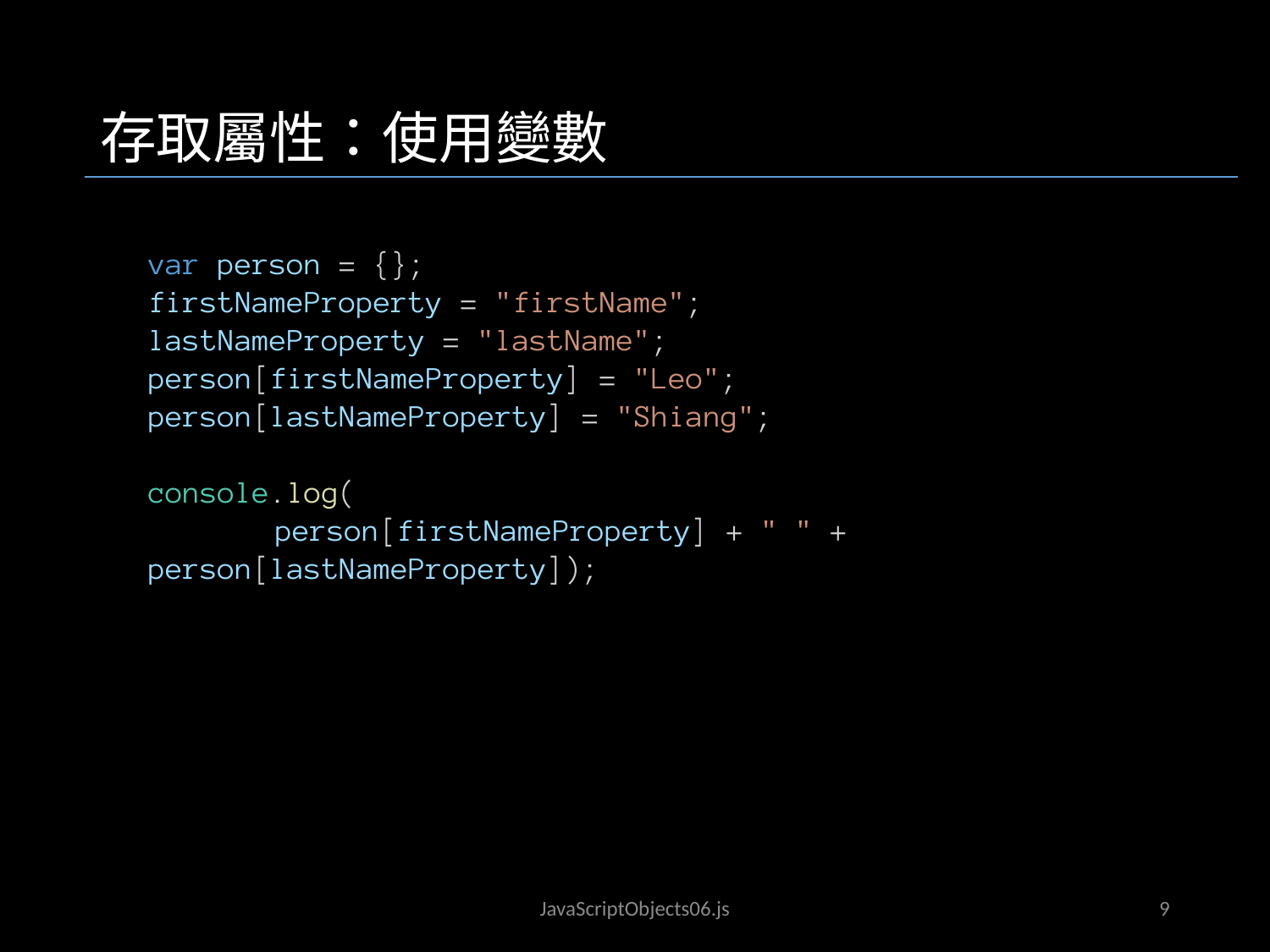

存取屬性：使用變數
var person = {};
firstNameProperty = "firstName";
lastNameProperty = "lastName";
person[firstNameProperty] = "Leo";
person[lastNameProperty] = "Shiang";
console.log(
	person[firstNameProperty] + " " + 	person[lastNameProperty]);
JavaScriptObjects02.js
JavaScriptObjects06.js
9